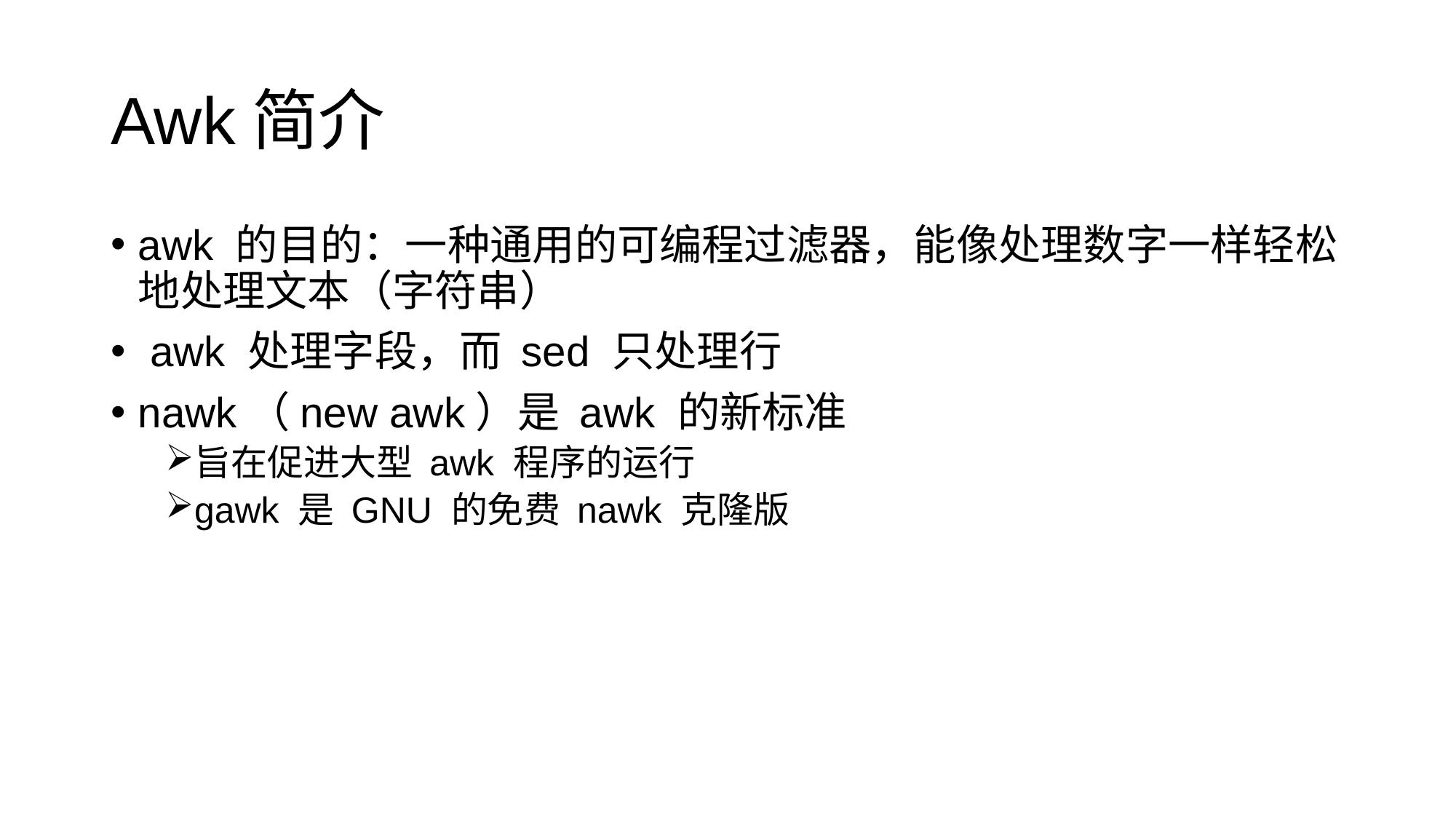

# Awk简介
awk 的目的：一种通用的可编程过滤器，能像处理数字一样轻松地处理文本（字符串）
 awk 处理字段，而 sed 只处理行
nawk（new awk）是 awk 的新标准
旨在促进大型 awk 程序的运行
gawk 是 GNU 的免费 nawk 克隆版